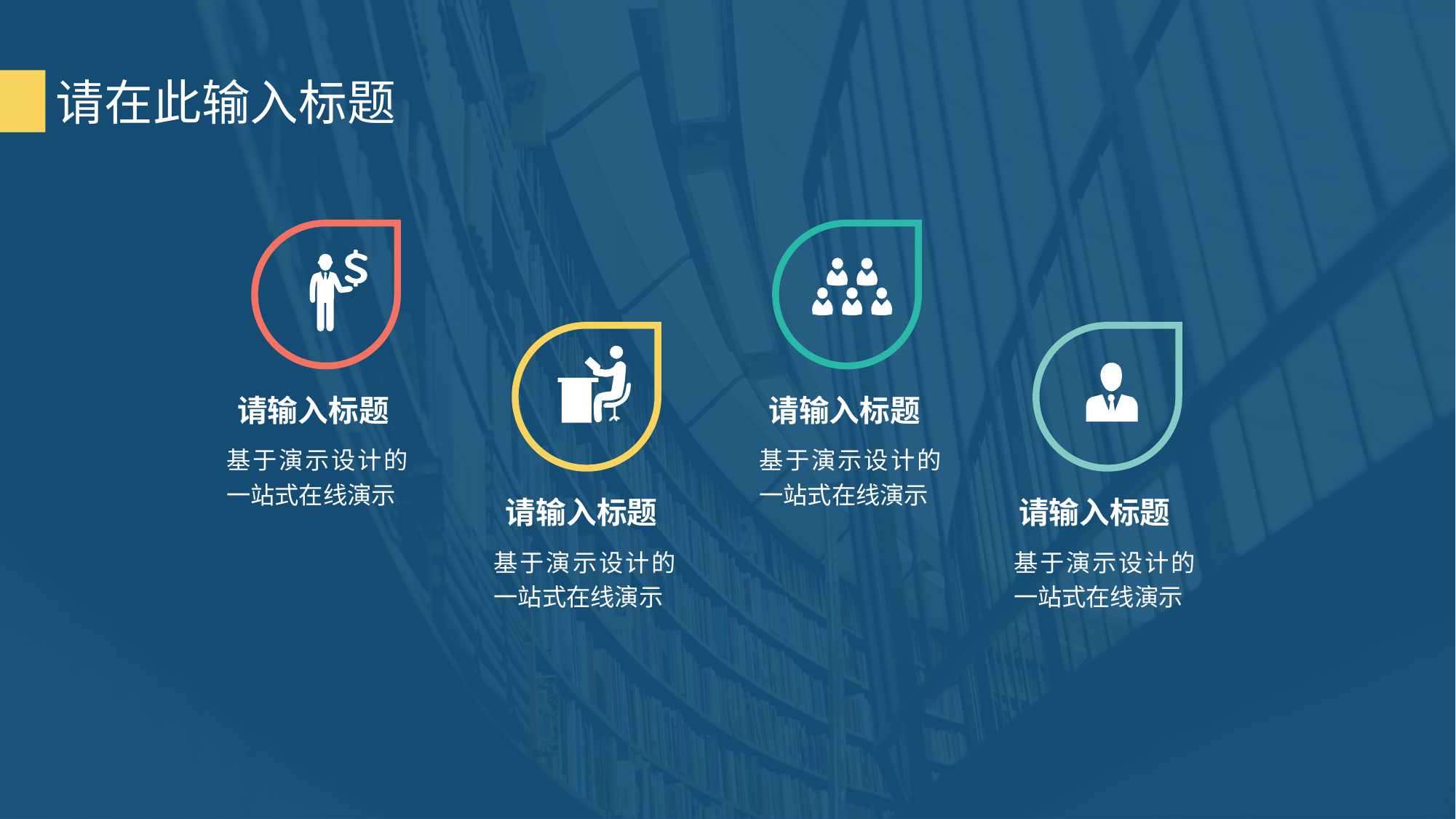

请在此输入标题

请输入标题
请输入标题
基于演示设计的一站式在线演示
基于演示设计的一站式在线演示
请输入标题
请输入标题
基于演示设计的一站式在线演示
基于演示设计的一站式在线演示